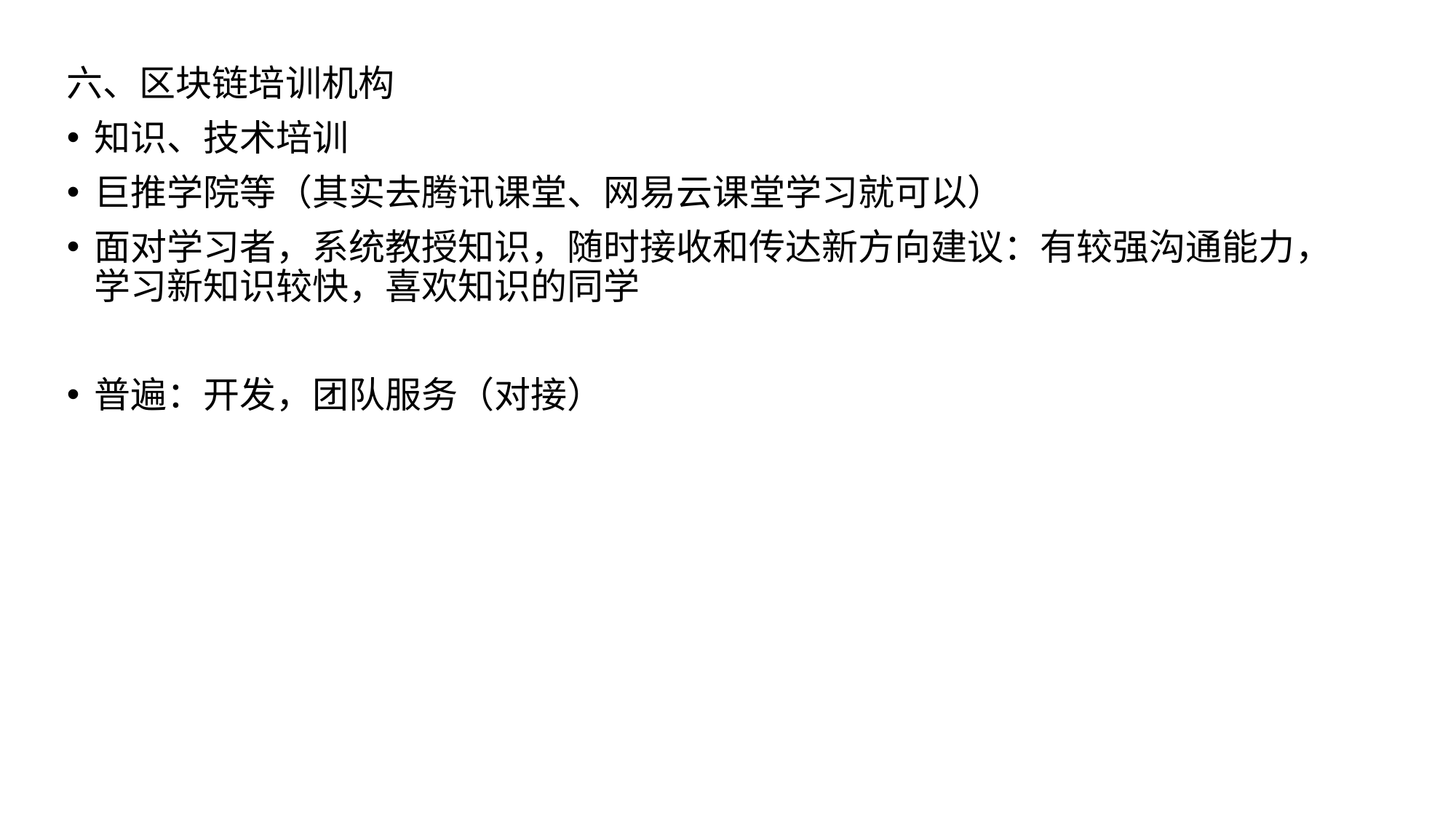

六、区块链培训机构
知识、技术培训
巨推学院等（其实去腾讯课堂、网易云课堂学习就可以）
面对学习者，系统教授知识，随时接收和传达新方向建议：有较强沟通能力，学习新知识较快，喜欢知识的同学

普遍：开发，团队服务（对接）